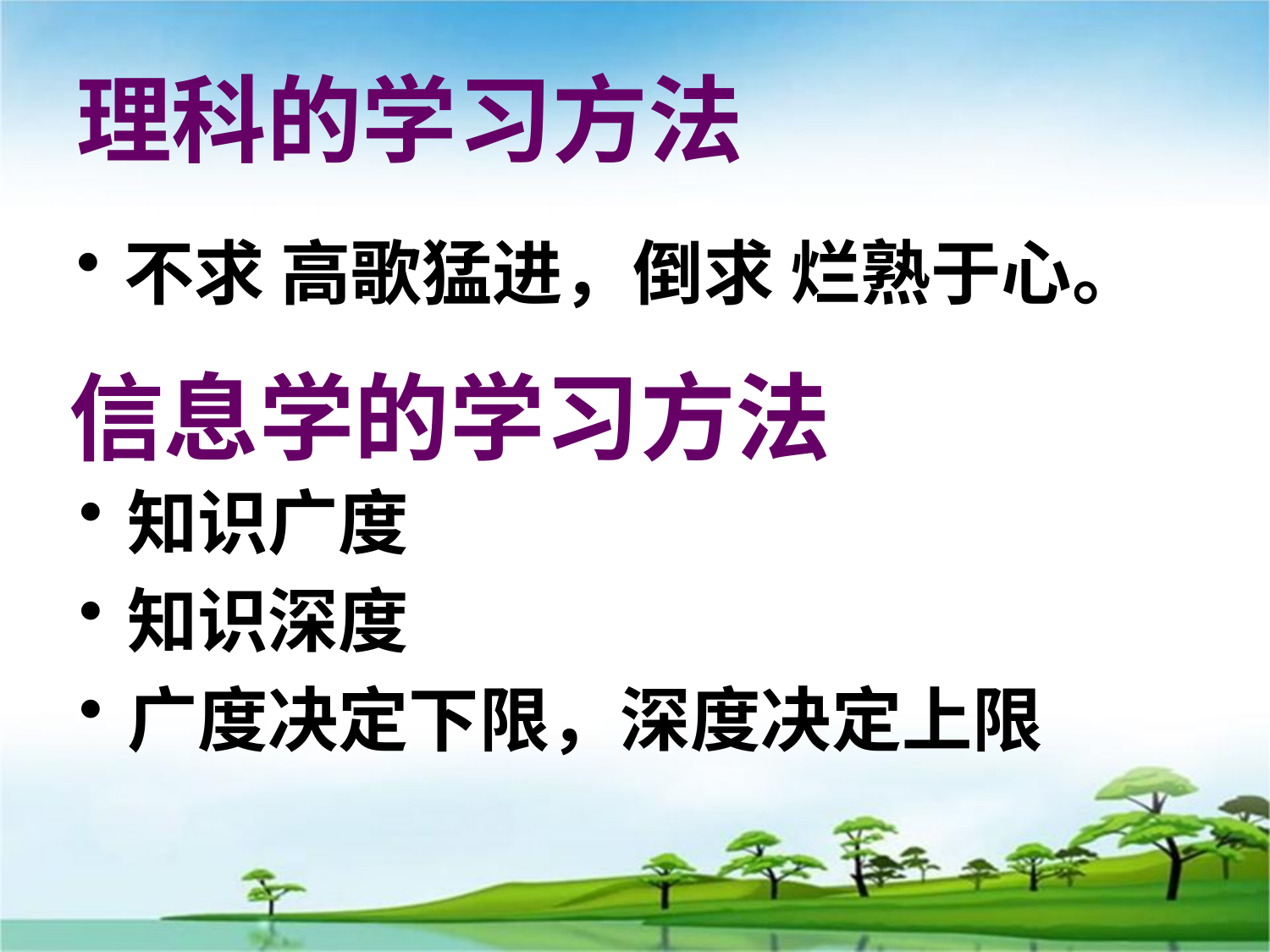

# 理科的学习方法
不求 高歌猛进，倒求 烂熟于心。
信息学的学习方法
知识广度
知识深度
广度决定下限，深度决定上限